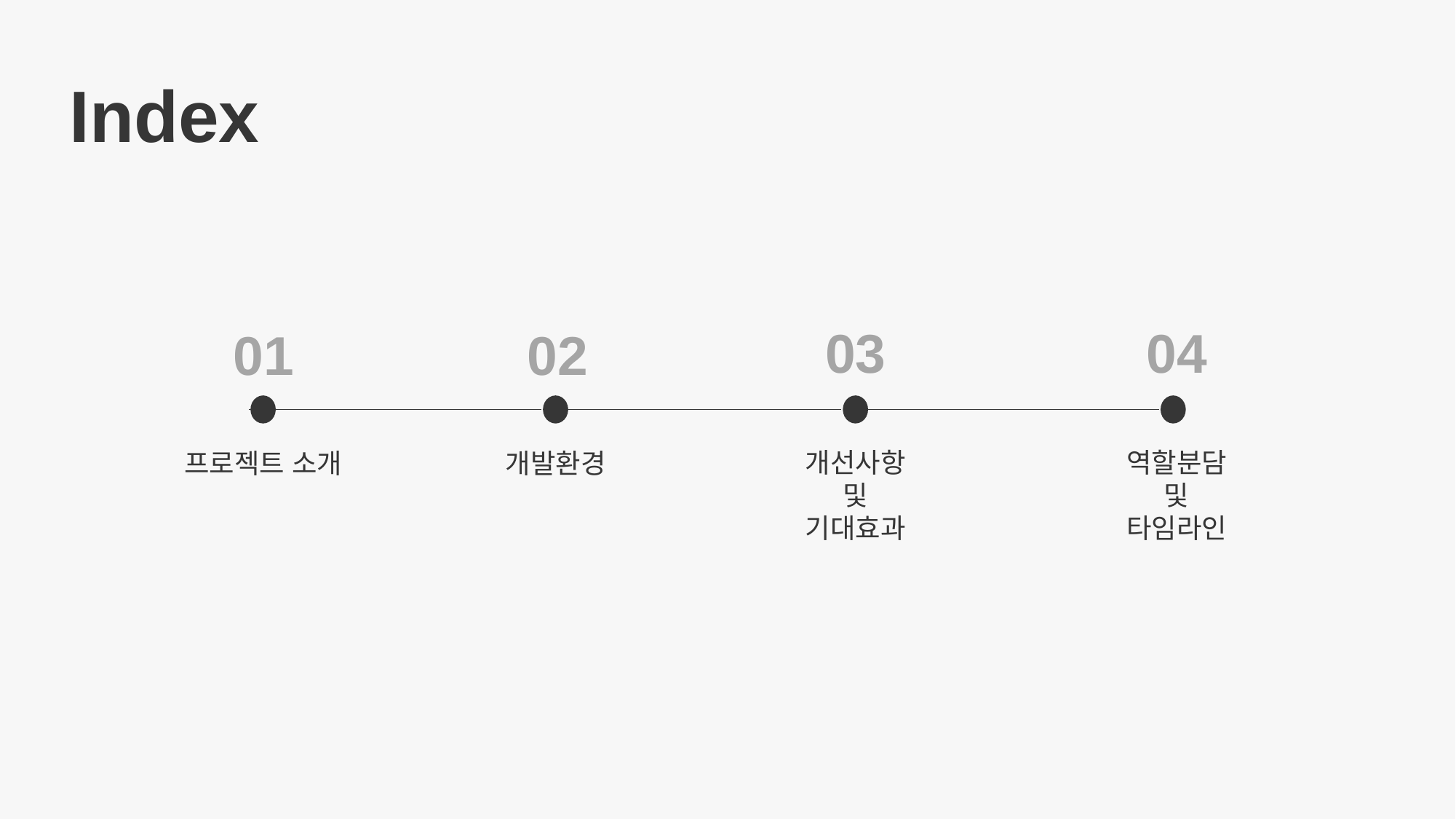

Index
04
03
01
02

개선사항
및
기대효과
역할분담
및
타임라인
프로젝트 소개
개발환경